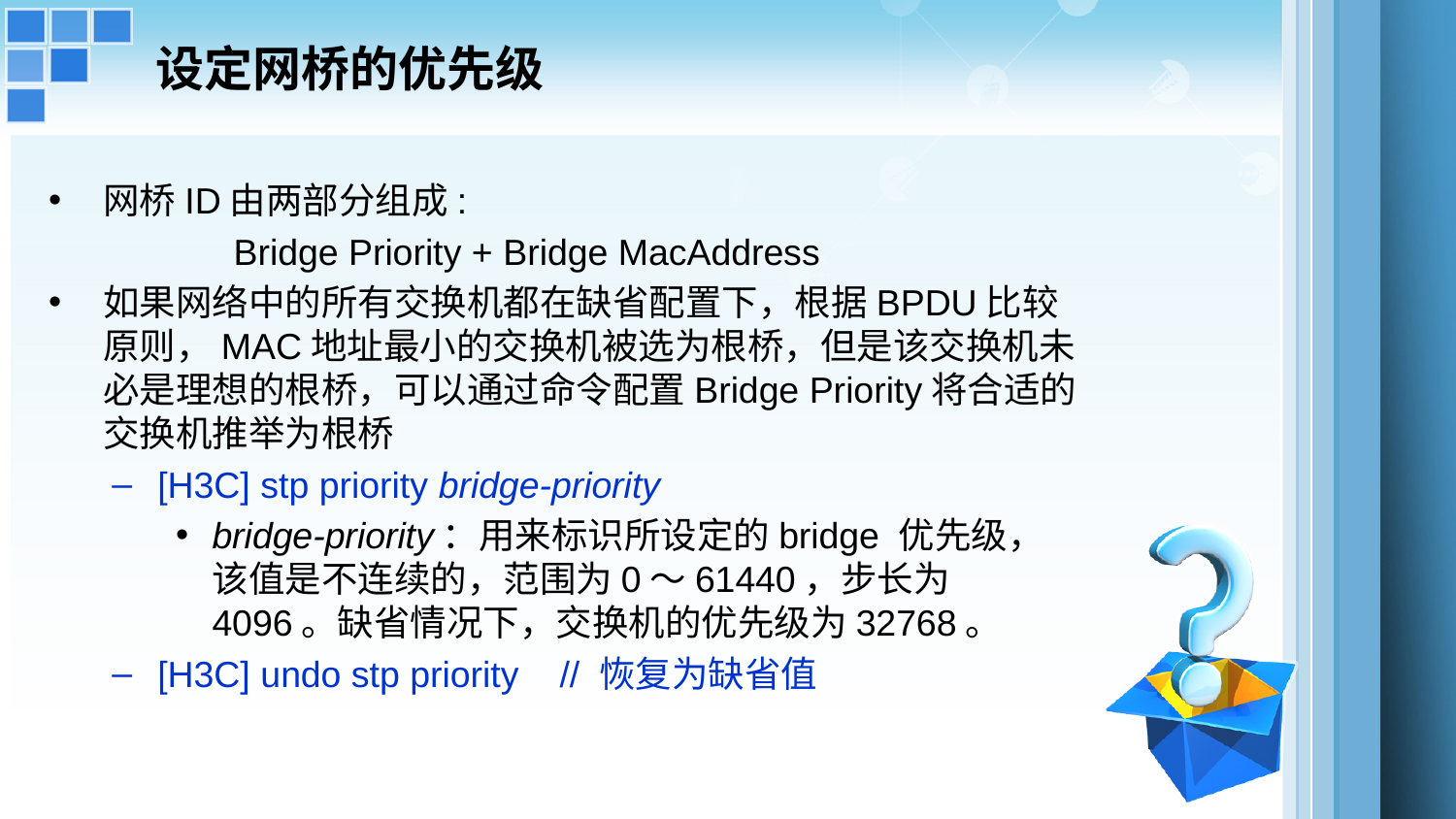

# 设定网桥的优先级
网桥ID由两部分组成:
           Bridge Priority + Bridge MacAddress
如果网络中的所有交换机都在缺省配置下，根据BPDU比较原则，MAC地址最小的交换机被选为根桥，但是该交换机未必是理想的根桥，可以通过命令配置Bridge Priority将合适的交换机推举为根桥
[H3C] stp priority bridge-priority
bridge-priority：用来标识所设定的bridge 优先级，该值是不连续的，范围为0～61440，步长为4096。缺省情况下，交换机的优先级为32768。
[H3C] undo stp priority    // 恢复为缺省值